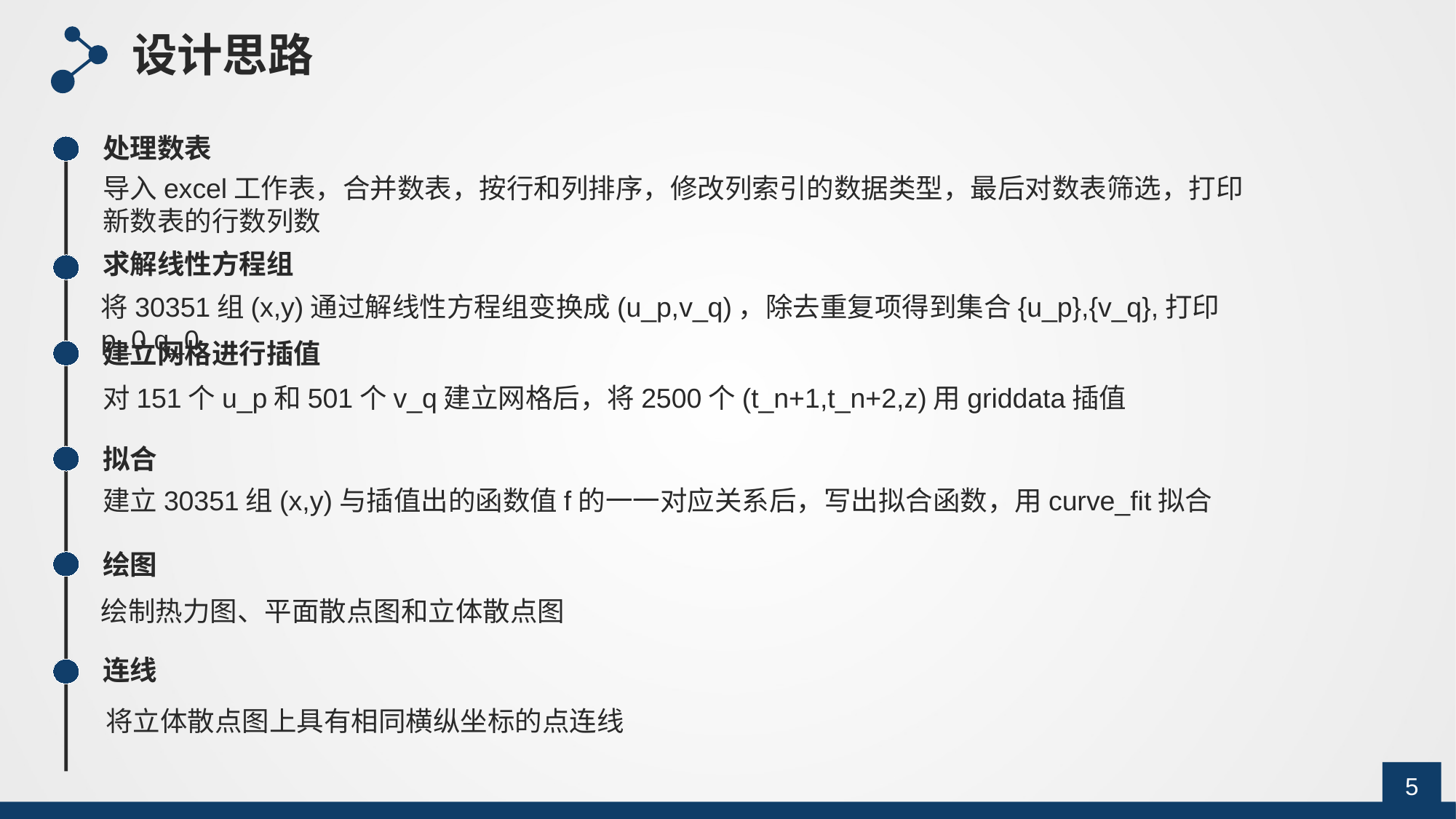

设计思路

处理数表

导入excel工作表，合并数表，按行和列排序，修改列索引的数据类型，最后对数表筛选，打印新数表的行数列数
求解线性方程组

将30351组(x,y)通过解线性方程组变换成(u_p,v_q)，除去重复项得到集合{u_p},{v_q},打印p_0,q_0
建立网格进行插值

对151个u_p和501个v_q建立网格后，将2500个(t_n+1,t_n+2,z)用griddata插值
拟合

建立30351组(x,y)与插值出的函数值f的一一对应关系后，写出拟合函数，用curve_fit拟合
绘图

绘制热力图、平面散点图和立体散点图
连线

将立体散点图上具有相同横纵坐标的点连线